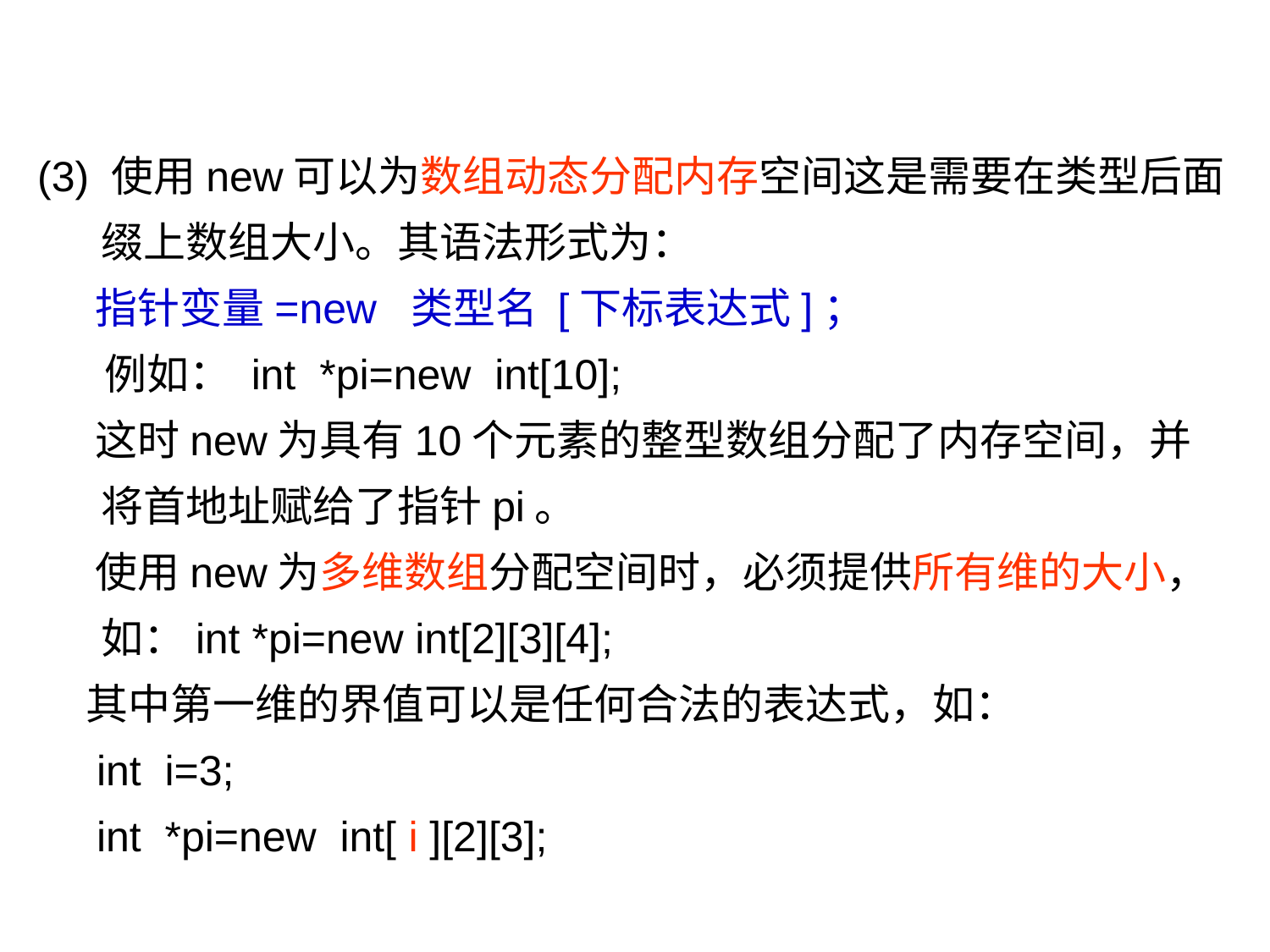

(3) 使用new可以为数组动态分配内存空间这是需要在类型后面缀上数组大小。其语法形式为：
     指针变量=new  类型名 [下标表达式]；
      例如： int  *pi=new  int[10];
     这时new为具有10个元素的整型数组分配了内存空间，并将首地址赋给了指针pi。
     使用new为多维数组分配空间时，必须提供所有维的大小，如：int *pi=new int[2][3][4];
    其中第一维的界值可以是任何合法的表达式，如：
     int  i=3;
     int  *pi=new  int[ i ][2][3];